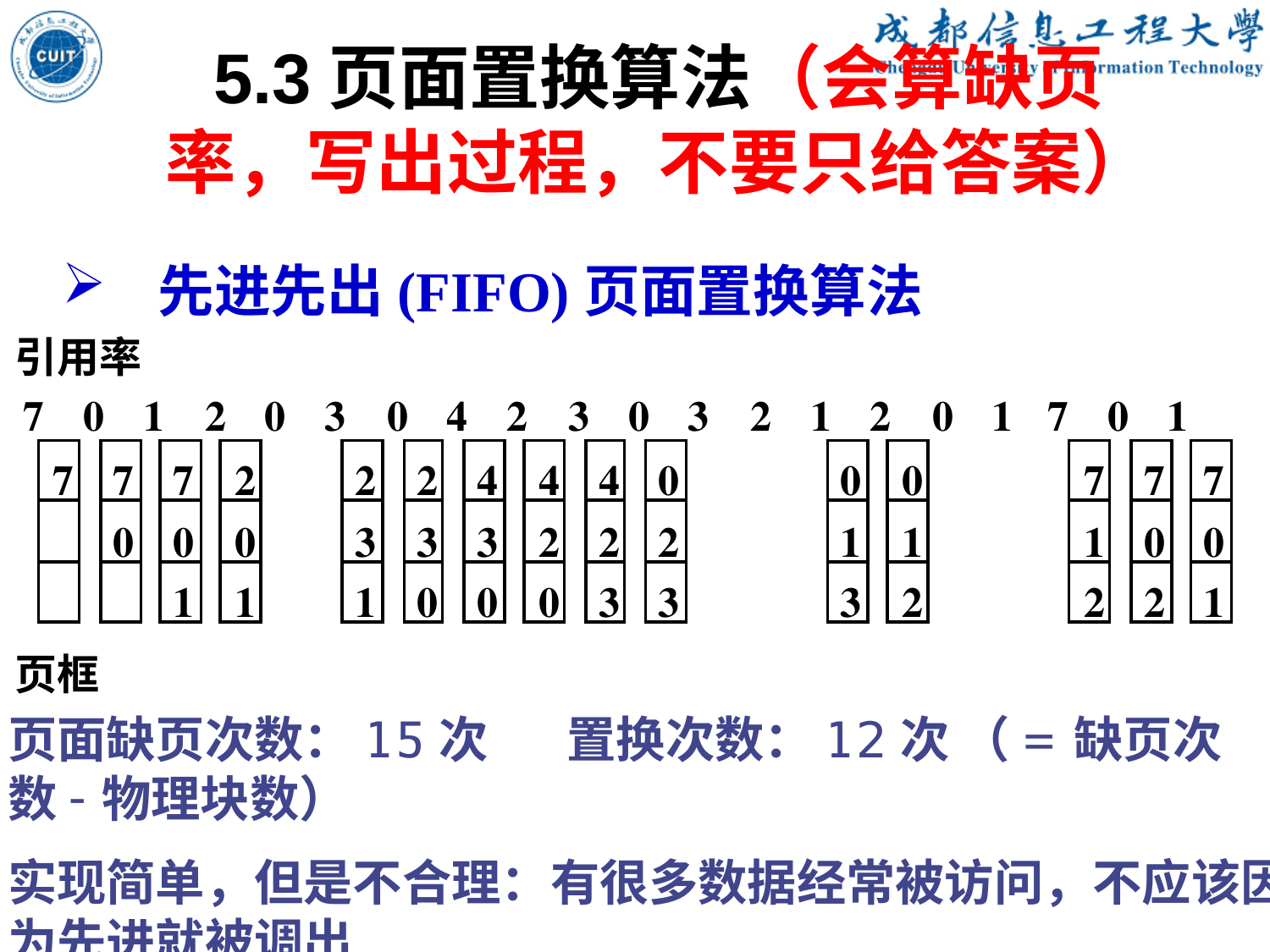

5.3页面置换算法（会算缺页率，写出过程，不要只给答案）
先进先出(FIFO)页面置换算法
引用率
7
0
1
2
0
3
0
4
2
3
0
3
2
1
2
0
1
7
0
1

7
7
7
2
2
2
4
4
4
0
0
0
7
7
7

0
0
0
3
3
3
2
2
2
1
1
1
0
0

1
1
1
0
0
0
3
3
3
2
2
2
1
页框
页面缺页次数：15次       置换次数：12次 （=缺页次数-物理块数）
实现简单，但是不合理：有很多数据经常被访问，不应该因为先进就被调出